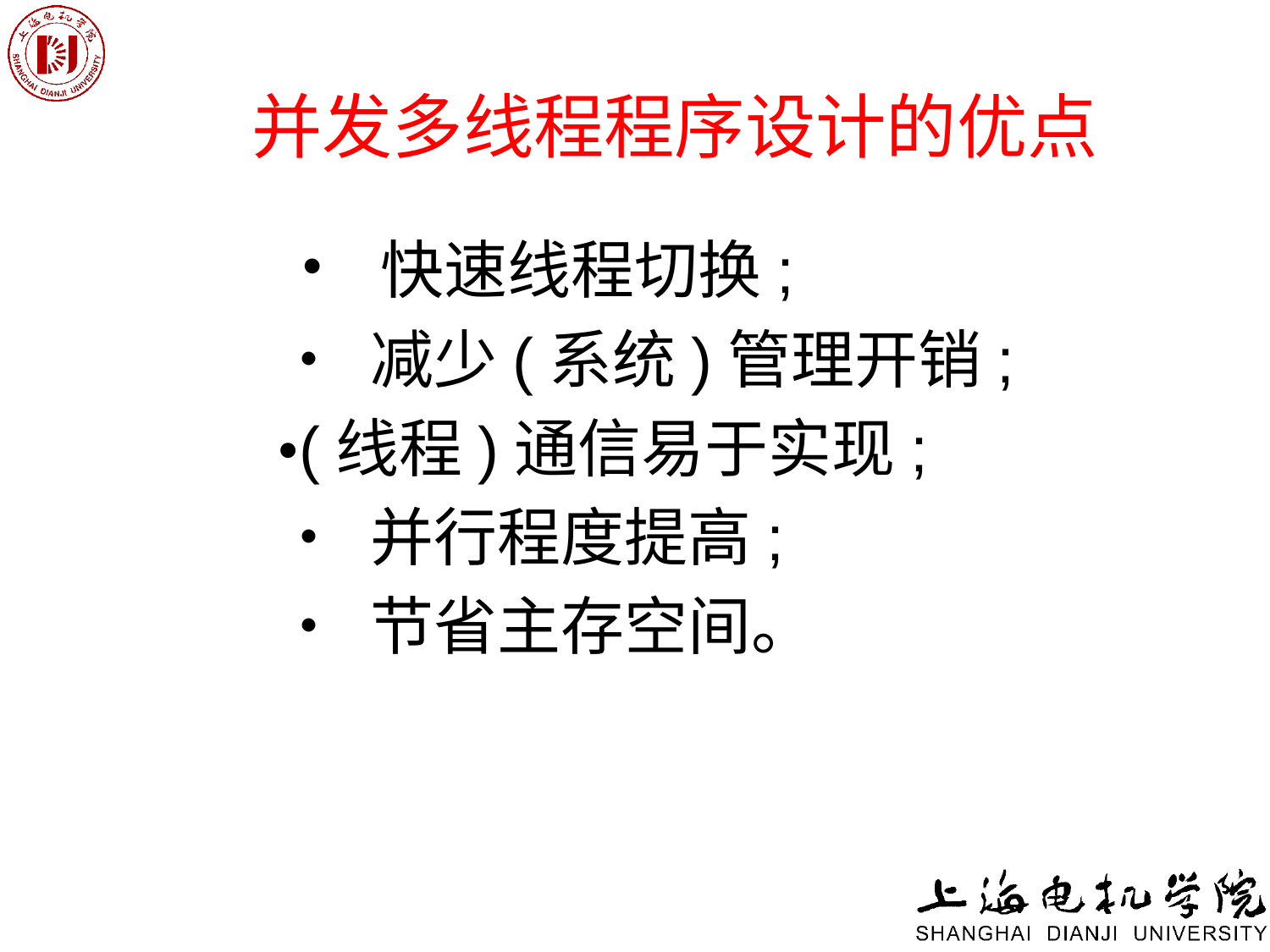

# 并发多线程程序设计的优点
• 快速线程切换;
• 减少(系统)管理开销;
•(线程)通信易于实现;
• 并行程度提高;
• 节省主存空间。